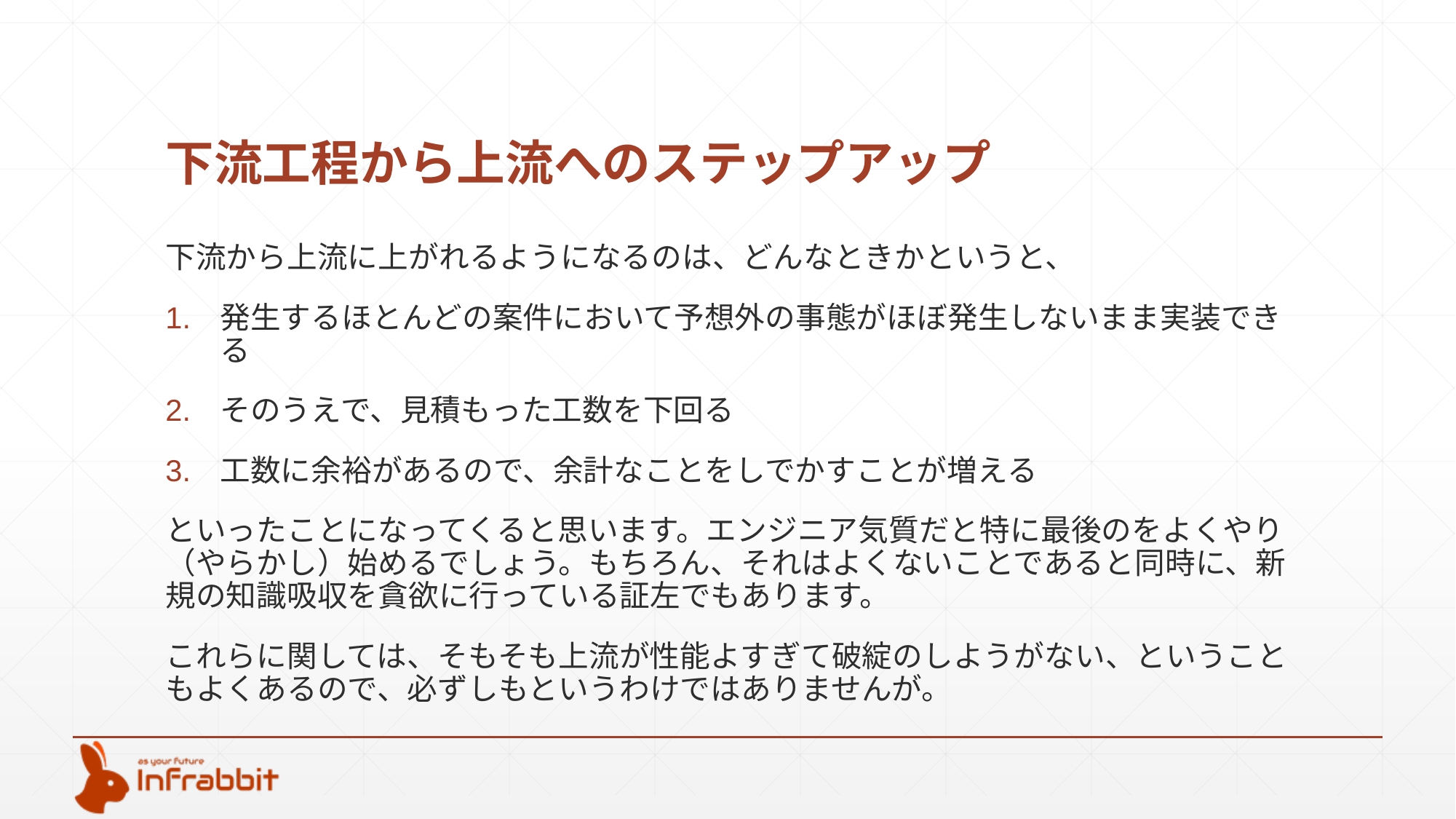

# 下流工程から上流へのステップアップ
下流から上流に上がれるようになるのは、どんなときかというと、
発生するほとんどの案件において予想外の事態がほぼ発生しないまま実装できる
そのうえで、見積もった工数を下回る
工数に余裕があるので、余計なことをしでかすことが増える
といったことになってくると思います。エンジニア気質だと特に最後のをよくやり（やらかし）始めるでしょう。もちろん、それはよくないことであると同時に、新規の知識吸収を貪欲に行っている証左でもあります。
これらに関しては、そもそも上流が性能よすぎて破綻のしようがない、ということもよくあるので、必ずしもというわけではありませんが。